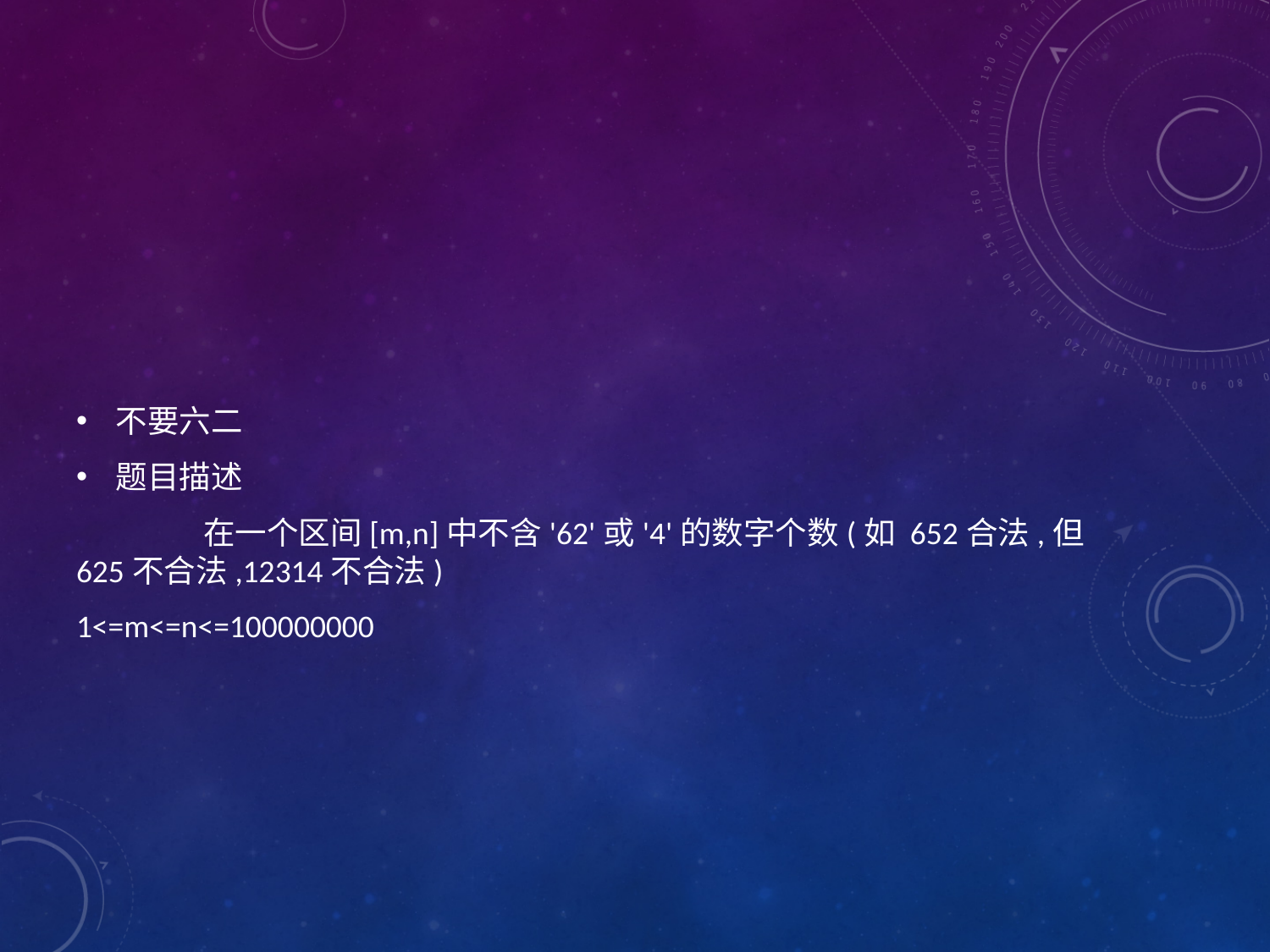

#
不要六二
题目描述
	在一个区间[m,n]中不含'62'或'4'的数字个数(如 652合法,但625不合法,12314不合法)
1<=m<=n<=100000000